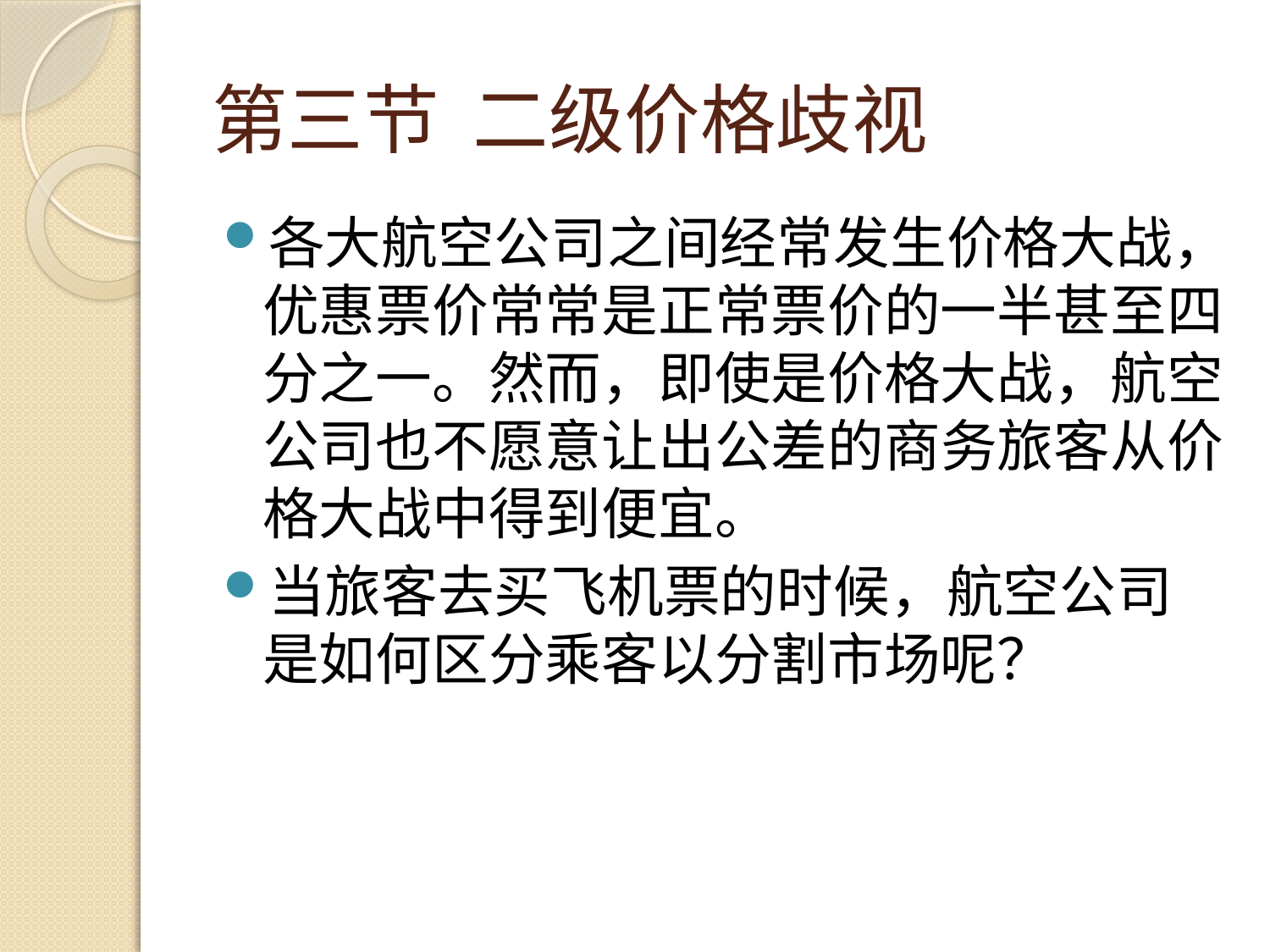

# 第三节  二级价格歧视
各大航空公司之间经常发生价格大战，优惠票价常常是正常票价的一半甚至四分之一。然而，即使是价格大战，航空公司也不愿意让出公差的商务旅客从价格大战中得到便宜。
当旅客去买飞机票的时候，航空公司是如何区分乘客以分割市场呢？